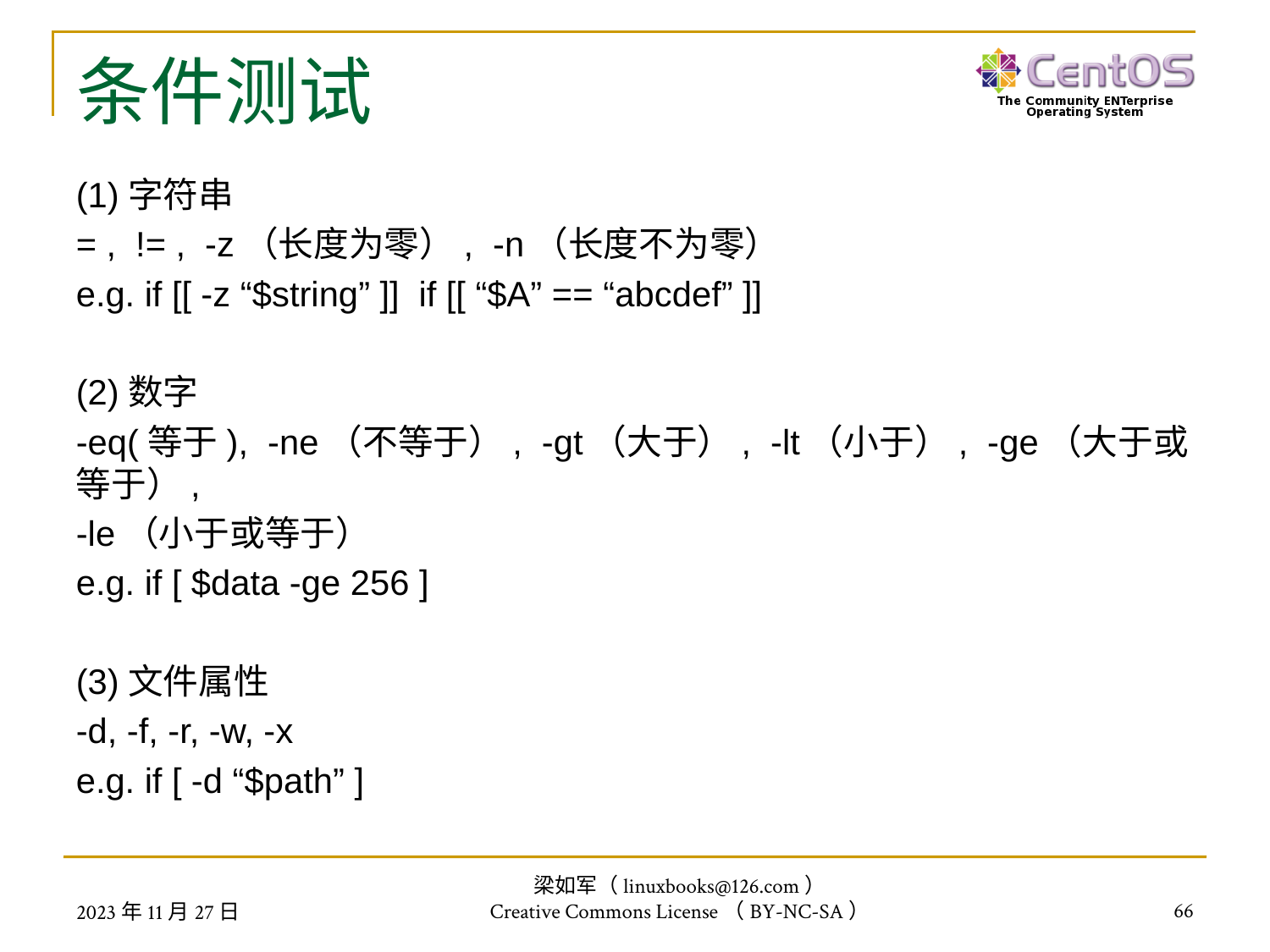

# 条件测试
(1)字符串
= ,  != ,  -z（长度为零）,  -n（长度不为零）
e.g. if [[ -z “$string” ]]  if [[ “$A” == “abcdef” ]]

(2)数字
-eq(等于),  -ne（不等于）,  -gt（大于）,  -lt（小于）,  -ge（大于或等于）,
-le（小于或等于）
e.g. if [ $data -ge 256 ]

(3)文件属性
-d, -f, -r, -w, -x
e.g. if [ -d “$path” ]

梁如军（linuxbooks@126.com）
Creative Commons License（BY-NC-SA）
2023年11月27日
66